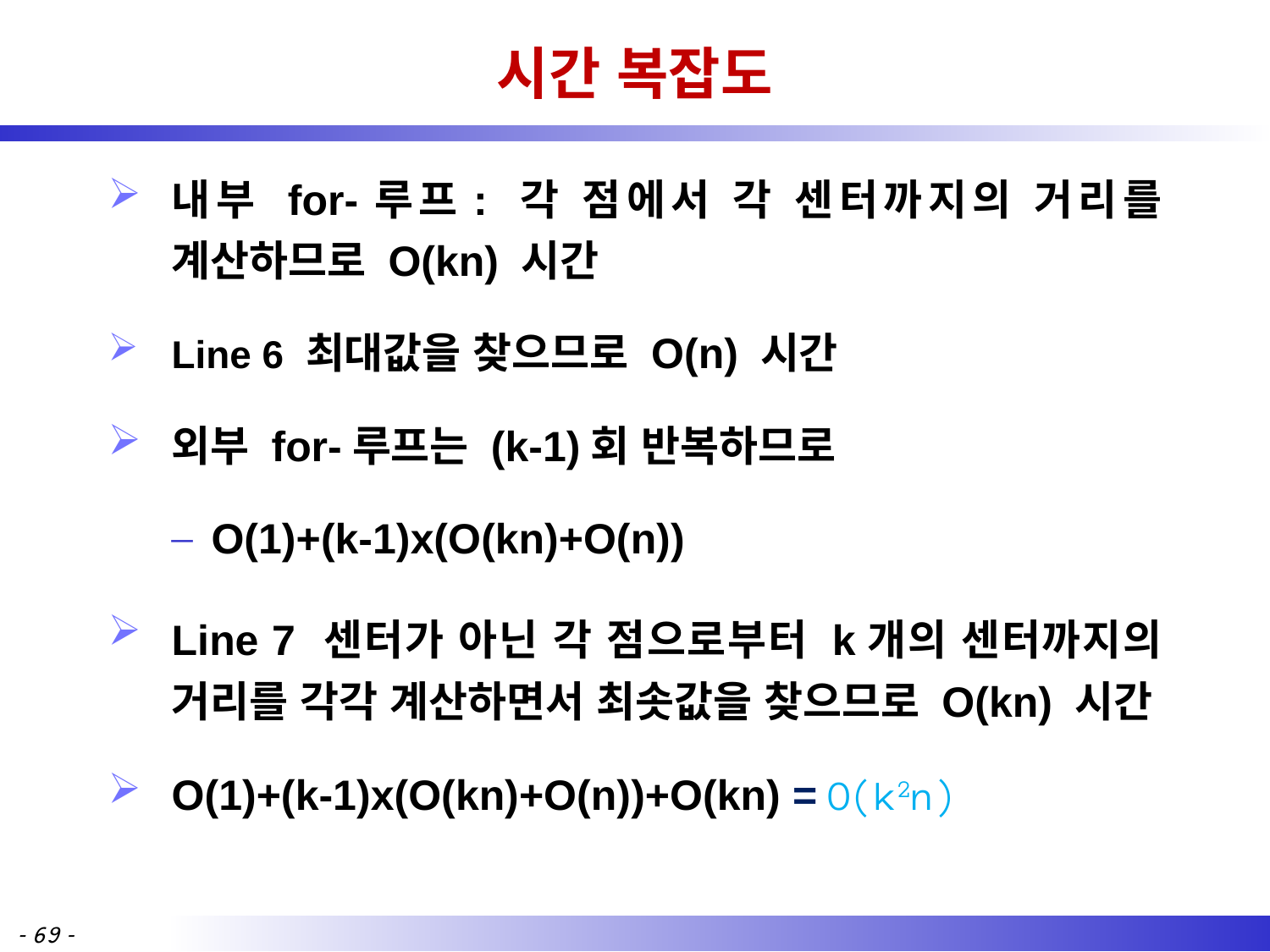

# 시간 복잡도
내부 for-루프: 각 점에서 각 센터까지의 거리를 계산하므로 O(kn) 시간
Line 6 최대값을 찾으므로 O(n) 시간
외부 for-루프는 (k-1)회 반복하므로
O(1)+(k-1)x(O(kn)+O(n))
Line 7 센터가 아닌 각 점으로부터 k개의 센터까지의 거리를 각각 계산하면서 최솟값을 찾으므로 O(kn) 시간
O(1)+(k-1)x(O(kn)+O(n))+O(kn) = O(k2n)
- 69 -